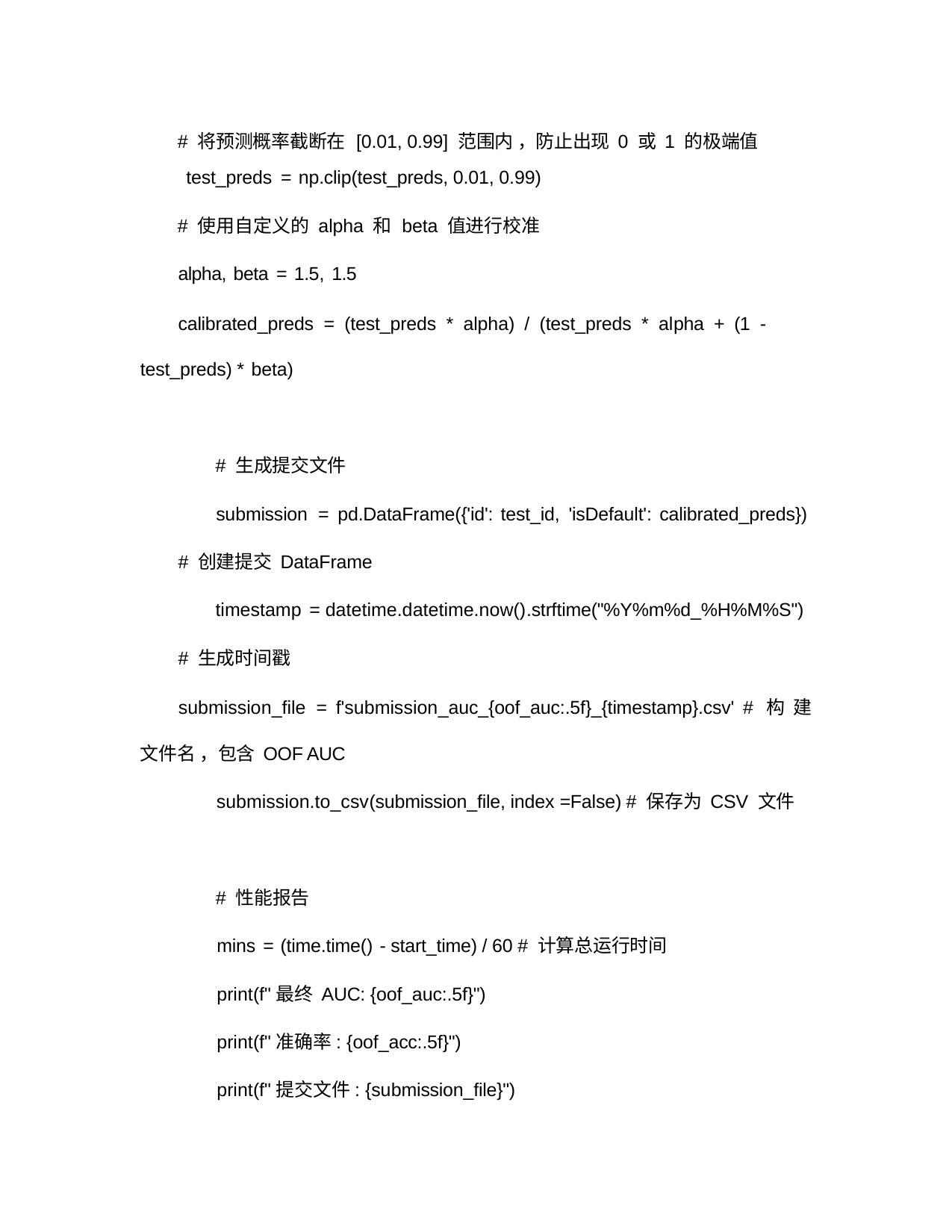

# 将预测概率截断在 [0.01, 0.99] 范围内 ，防止出现 0 或 1 的极端值               test_preds = np.clip(test_preds, 0.01, 0.99)

# 使用自定义的 alpha 和 beta 值进行校准
alpha, beta = 1.5, 1.5
calibrated_preds  =  (test_preds  *  alpha)  /  (test_preds  *  alpha  +  (1  -  test_preds) * beta)

# 生成提交文件
submission = pd.DataFrame({'id': test_id, 'isDefault': calibrated_preds})
# 创建提交 DataFrame
timestamp = datetime.datetime.now().strftime("%Y%m%d_%H%M%S")
# 生成时间戳
submission_file = f'submission_auc_{oof_auc:.5f}_{timestamp}.csv' # 构  建文件名 ，包含 OOF AUC
submission.to_csv(submission_file, index =False) # 保存为 CSV 文件

# 性能报告
mins = (time.time() - start_time) / 60 # 计算总运行时间
print(f"最终 AUC: {oof_auc:.5f}")
print(f"准确率: {oof_acc:.5f}")

print(f"提交文件: {submission_file}")